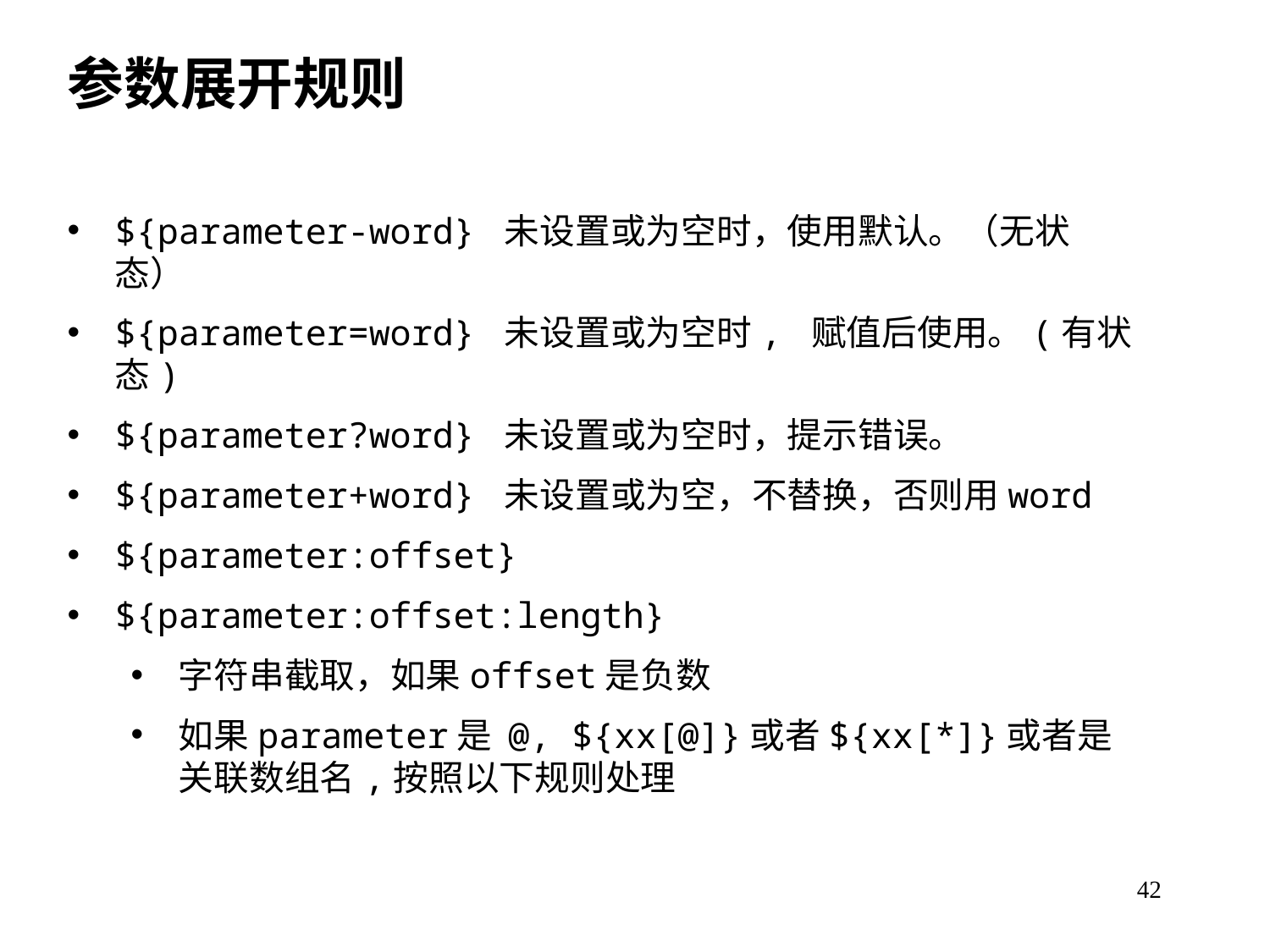

参数展开规则
${parameter-word} 未设置或为空时，使用默认。（无状态）
${parameter=word} 未设置或为空时, 赋值后使用。(有状态)
${parameter?word} 未设置或为空时，提示错误。
${parameter+word} 未设置或为空，不替换，否则用word
${parameter:offset}
${parameter:offset:length}
字符串截取，如果offset是负数
如果parameter是 @, ${xx[@]}或者${xx[*]}或者是关联数组名,按照以下规则处理
42